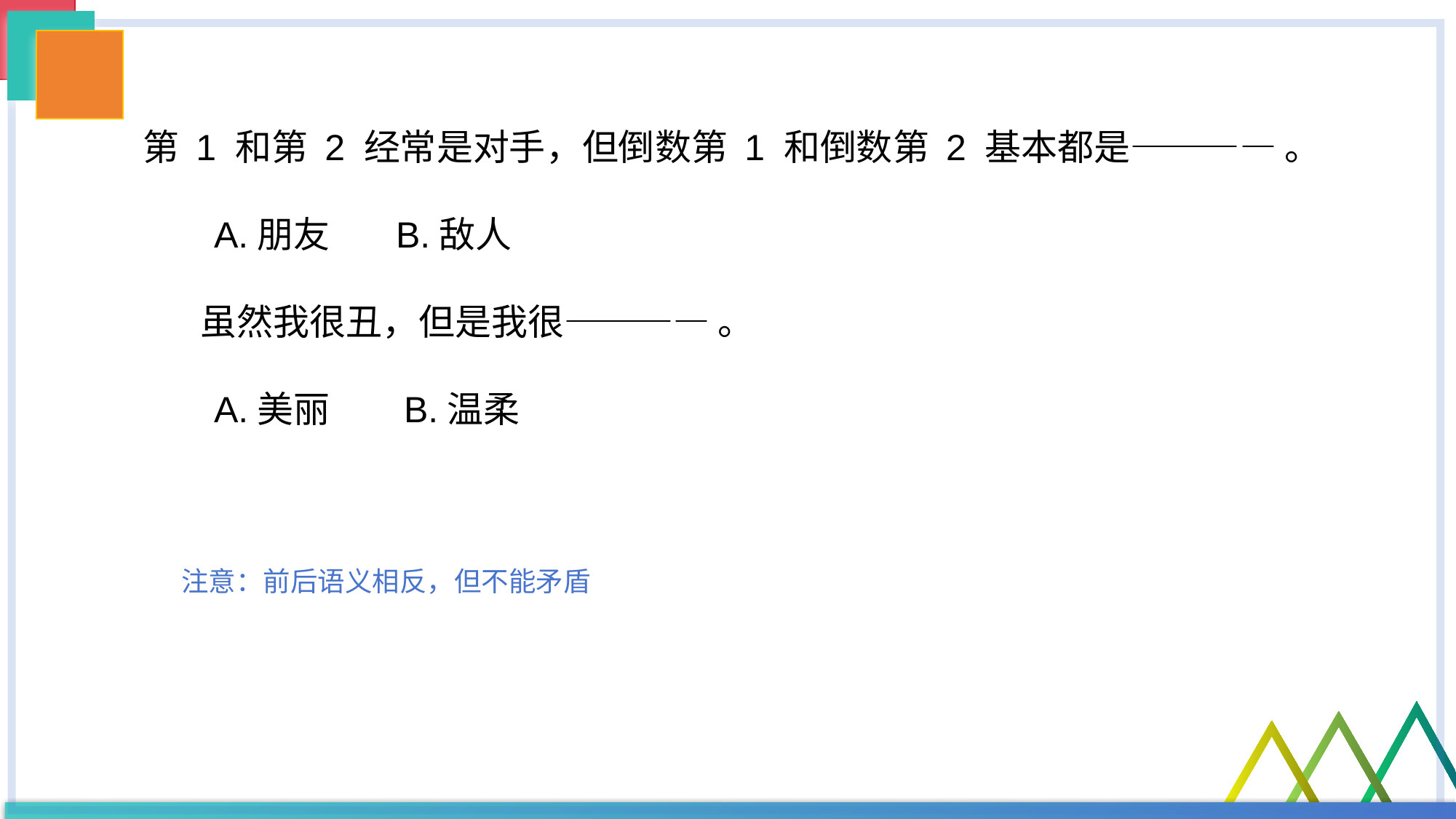

第 1 和第 2 经常是对手，但倒数第 1 和倒数第 2 基本都是———— 。

       A.朋友       B.敌人

      虽然我很丑，但是我很———— 。

       A.美丽        B.温柔
注意：前后语义相反，但不能矛盾